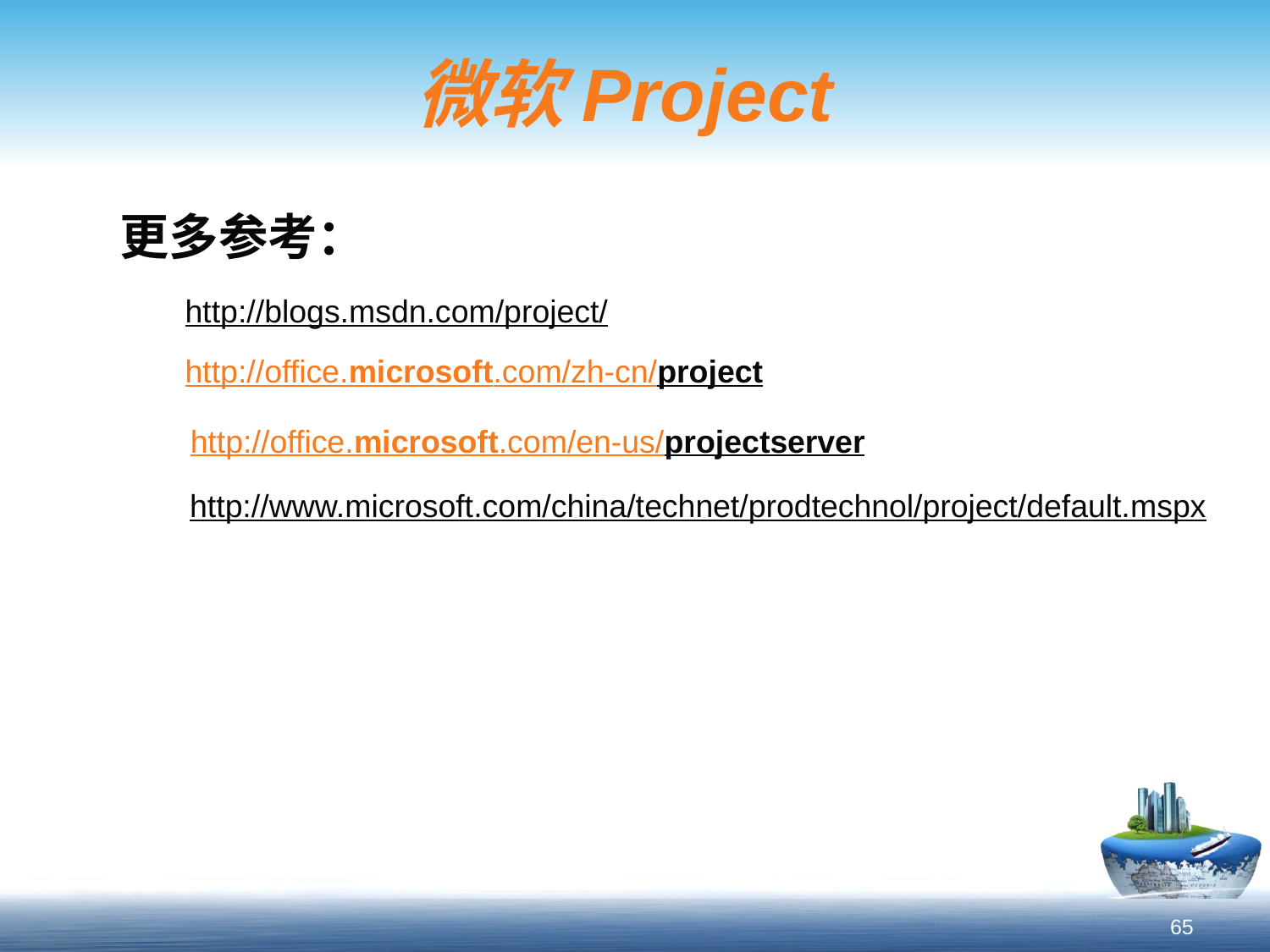

# 微软Project
更多参考：
http://blogs.msdn.com/project/
http://office.microsoft.com/zh-cn/project
http://office.microsoft.com/en-us/projectserver
http://www.microsoft.com/china/technet/prodtechnol/project/default.mspx
65